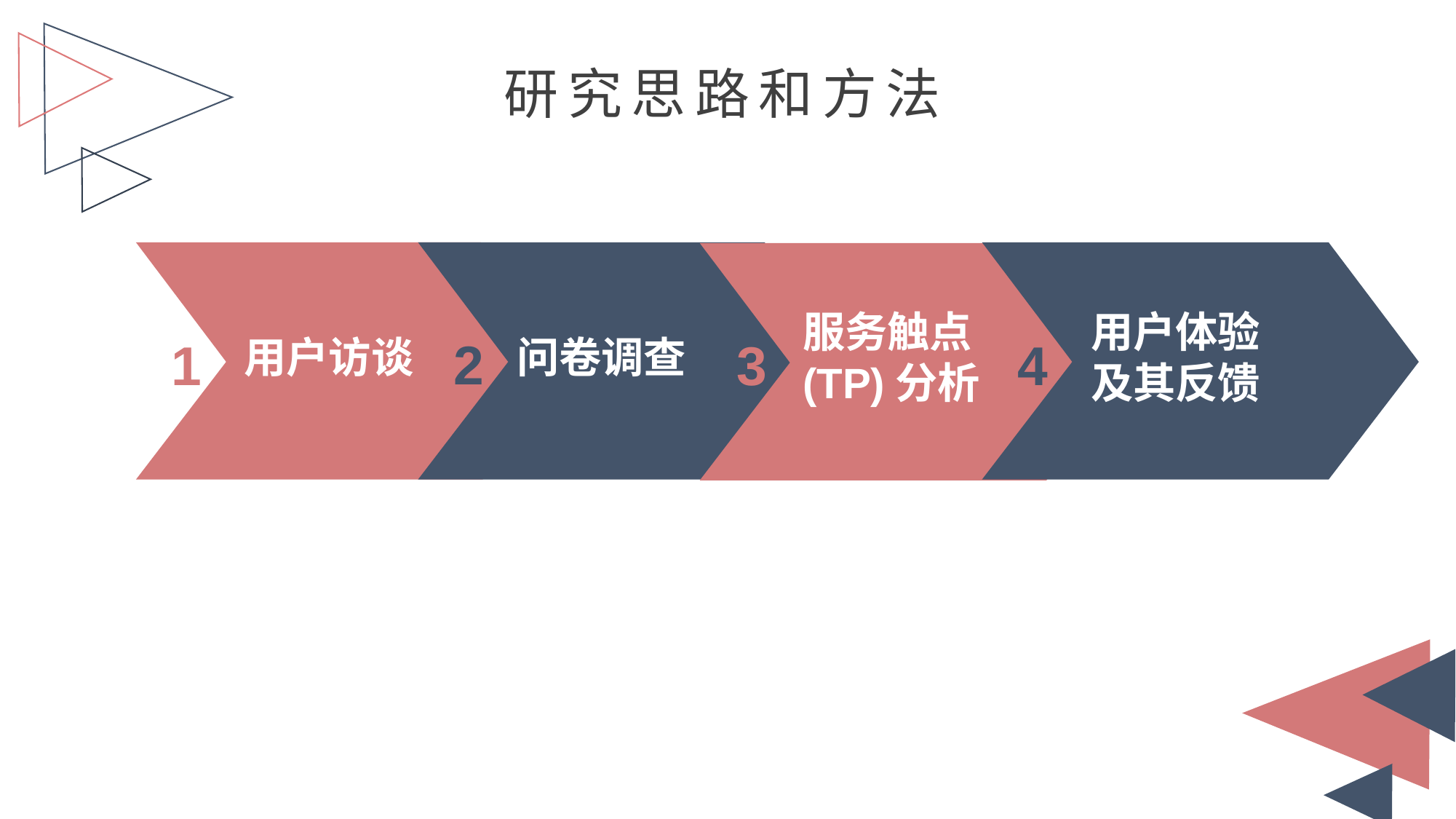

研究思路和方法

用户体验
及其反馈
服务触点
(TP)分析
2
1
用户访谈
3
4
问卷调查